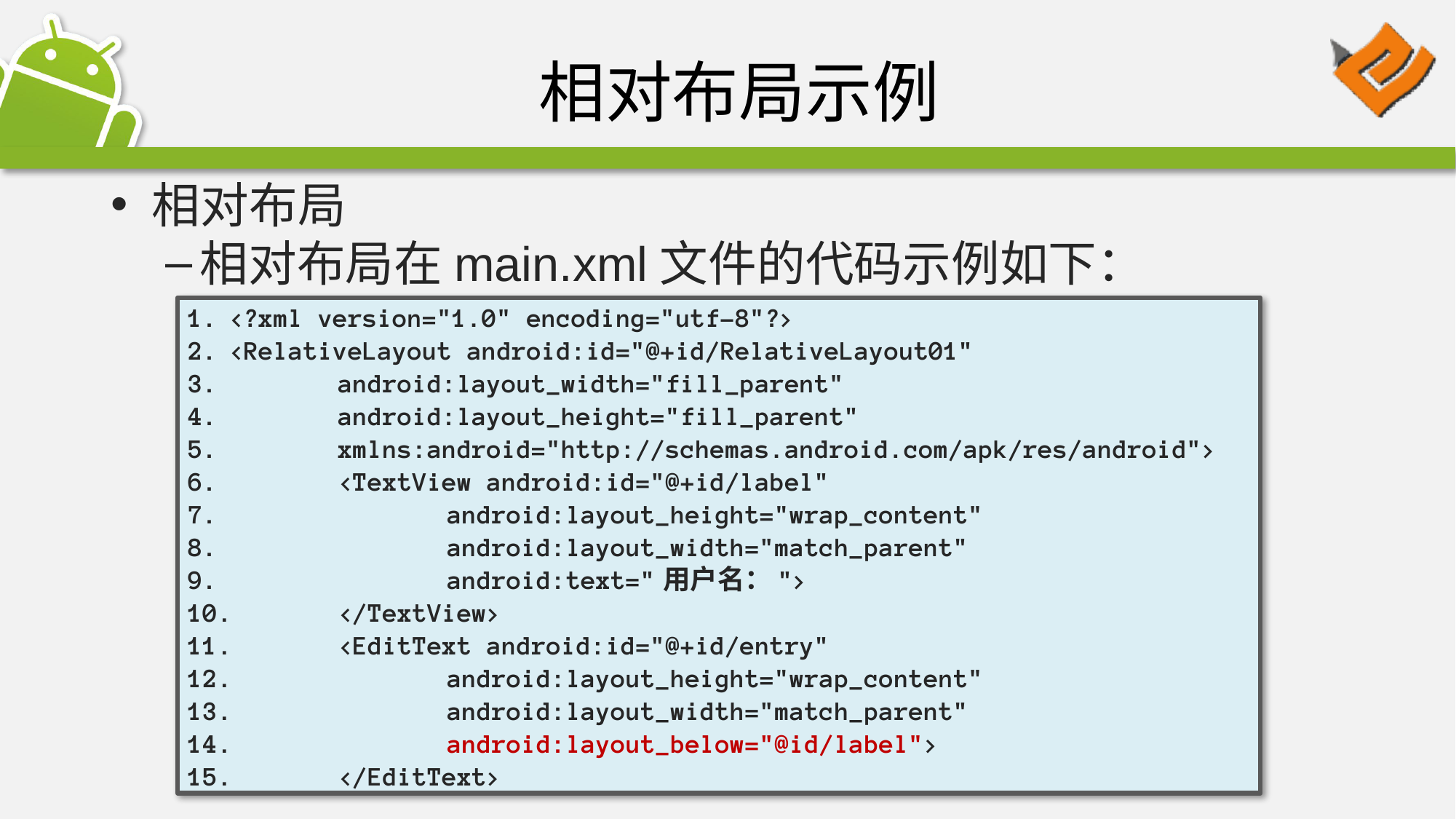

# 相对布局示例
相对布局
相对布局在main.xml文件的代码示例如下：
<?xml version="1.0" encoding="utf-8"?>
<RelativeLayout android:id="@+id/RelativeLayout01"
	android:layout_width="fill_parent"
	android:layout_height="fill_parent"
	xmlns:android="http://schemas.android.com/apk/res/android">
	<TextView android:id="@+id/label"
		android:layout_height="wrap_content"
		android:layout_width="match_parent"
		android:text="用户名：">
	</TextView>
	<EditText android:id="@+id/entry"
		android:layout_height="wrap_content"
		android:layout_width="match_parent"
		android:layout_below="@id/label">
	</EditText>